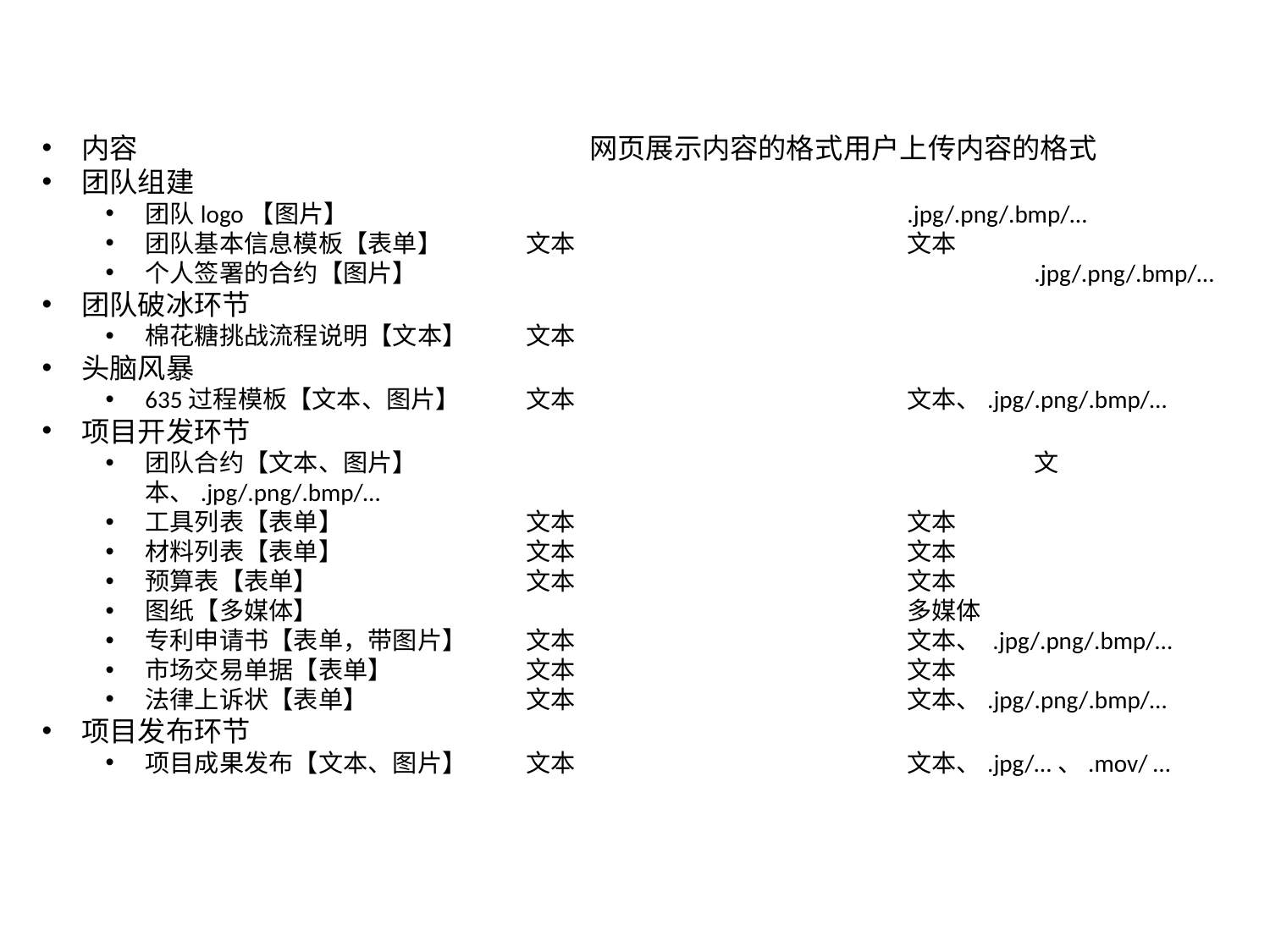

内容				网页展示内容的格式	用户上传内容的格式
团队组建
团队logo【图片】					.jpg/.png/.bmp/…
团队基本信息模板【表单】	文本			文本
个人签署的合约【图片】					.jpg/.png/.bmp/…
团队破冰环节
棉花糖挑战流程说明【文本】	文本
头脑风暴
635过程模板【文本、图片】	文本			文本、.jpg/.png/.bmp/…
项目开发环节
团队合约【文本、图片】					文本、.jpg/.png/.bmp/…
工具列表【表单】		文本			文本
材料列表【表单】		文本			文本
预算表【表单】		文本			文本
图纸【多媒体】					多媒体
专利申请书【表单，带图片】	文本			文本、 .jpg/.png/.bmp/…
市场交易单据【表单】		文本			文本
法律上诉状【表单】		文本			文本、.jpg/.png/.bmp/…
项目发布环节
项目成果发布【文本、图片】	文本			文本、.jpg/…、.mov/ …